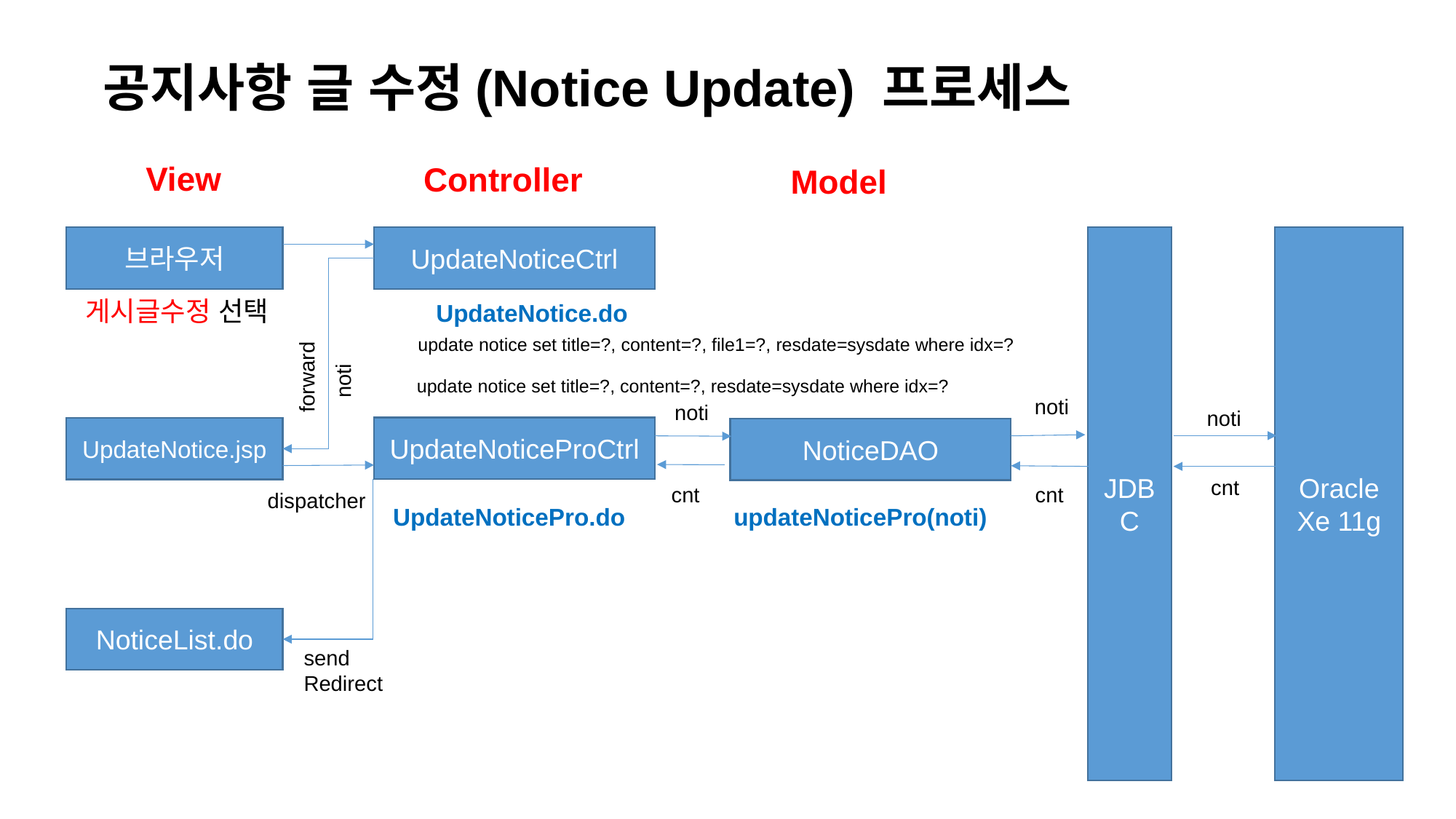

공지사항 글 수정(Notice Update) 프로세스
View
Controller
Model
JDBC
Oracle
Xe 11g
브라우저
UpdateNoticeCtrl
게시글수정 선택
UpdateNotice.do
update notice set title=?, content=?, file1=?, resdate=sysdate where idx=?
forward
noti
update notice set title=?, content=?, resdate=sysdate where idx=?
noti
noti
noti
UpdateNoticeProCtrl
UpdateNotice.jsp
NoticeDAO
cnt
cnt
cnt
dispatcher
UpdateNoticePro.do
updateNoticePro(noti)
NoticeList.do
send
Redirect